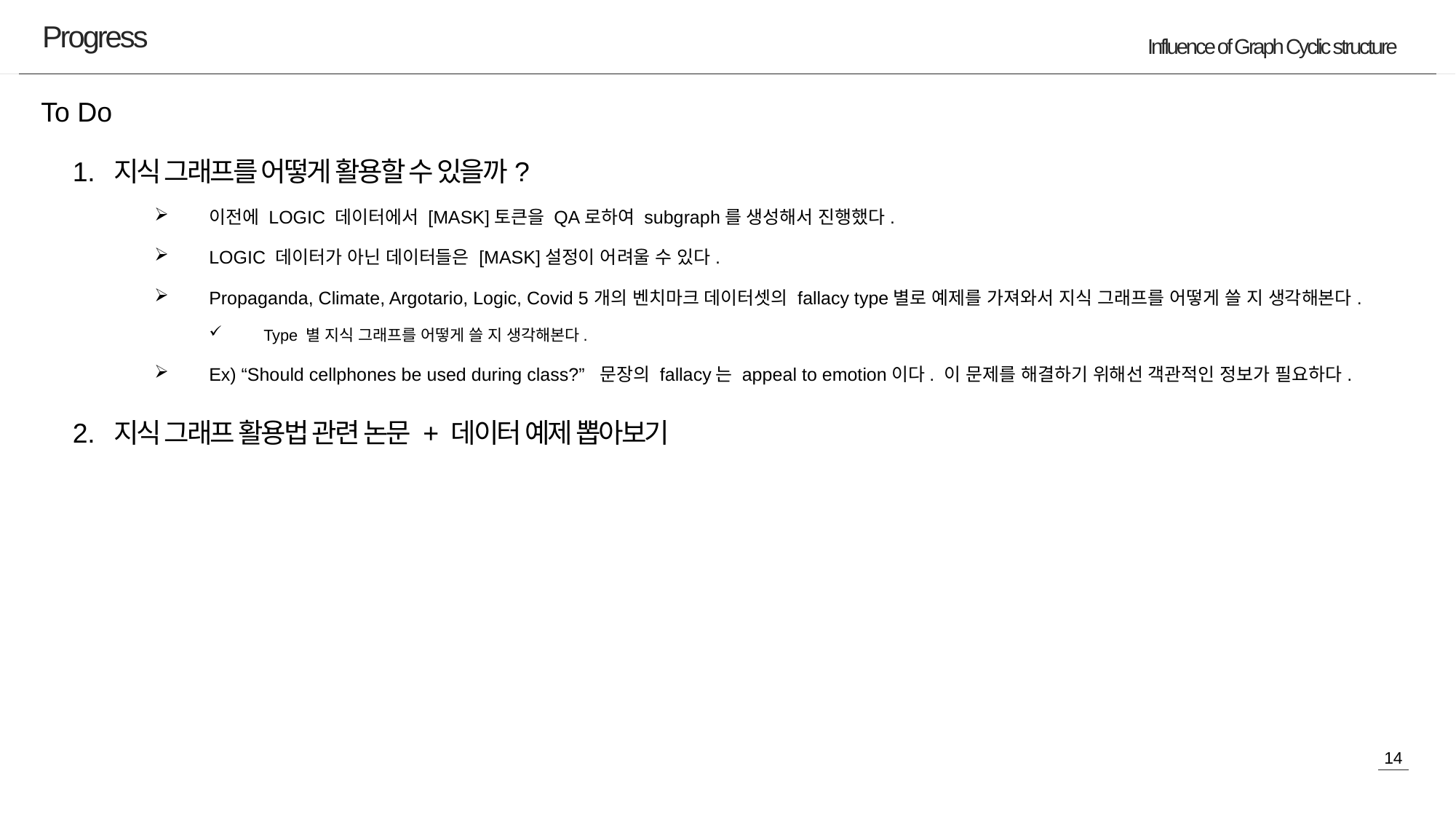

Progress
To Do
지식 그래프를 어떻게 활용할 수 있을까?
이전에 LOGIC 데이터에서 [MASK]토큰을 QA로하여 subgraph를 생성해서 진행했다.
LOGIC 데이터가 아닌 데이터들은 [MASK]설정이 어려울 수 있다.
Propaganda, Climate, Argotario, Logic, Covid 5개의 벤치마크 데이터셋의 fallacy type별로 예제를 가져와서 지식 그래프를 어떻게 쓸 지 생각해본다.
Type 별 지식 그래프를 어떻게 쓸 지 생각해본다.
Ex) “Should cellphones be used during class?”  문장의 fallacy는 appeal to emotion이다. 이 문제를 해결하기 위해선 객관적인 정보가 필요하다.
지식 그래프 활용법 관련 논문 + 데이터 예제 뽑아보기